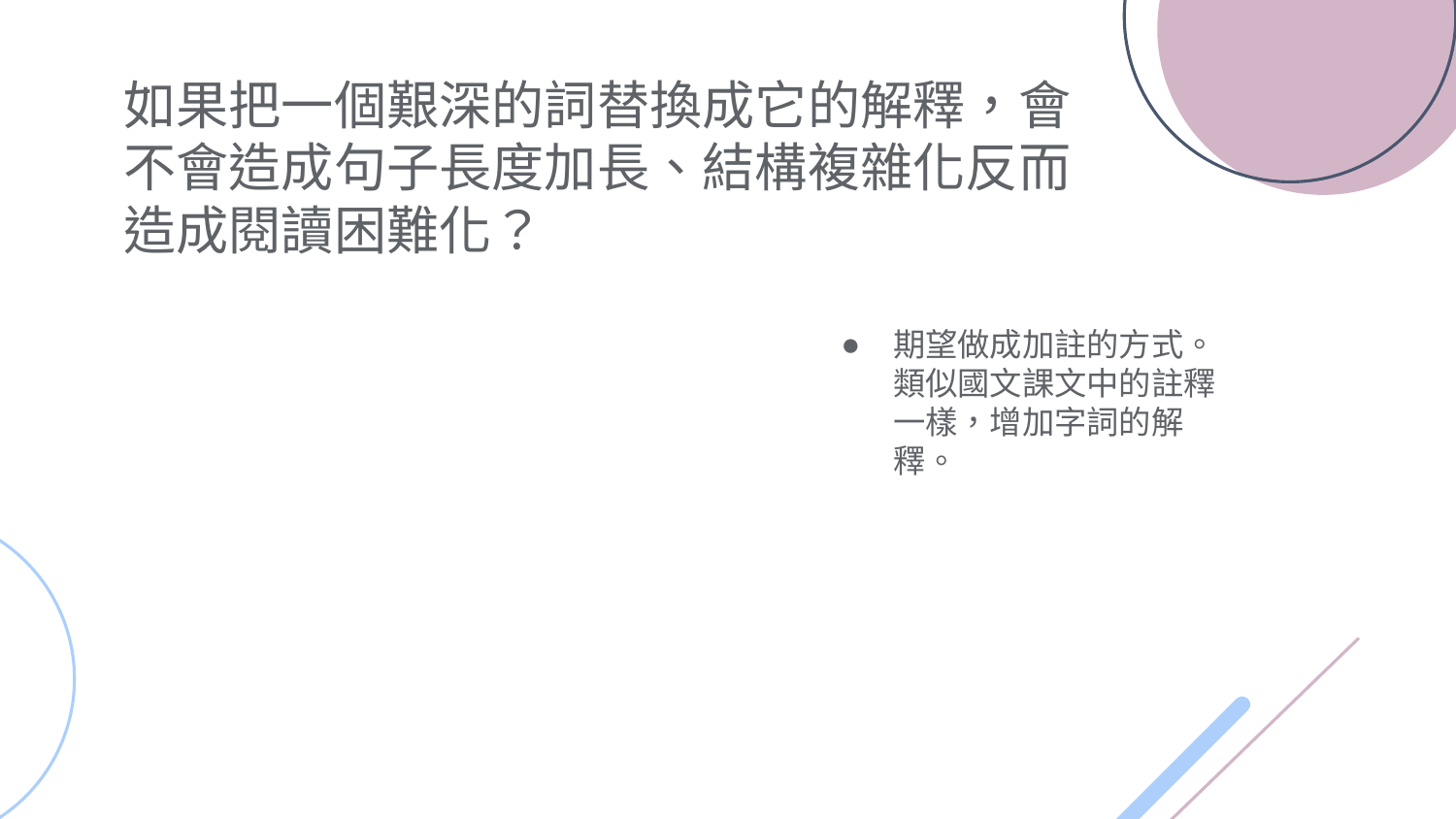

# 如果把一個艱深的詞替換成它的解釋，會不會造成句子長度加長、結構複雜化反而造成閱讀困難化？
期望做成加註的方式。類似國文課文中的註釋一樣，增加字詞的解釋。